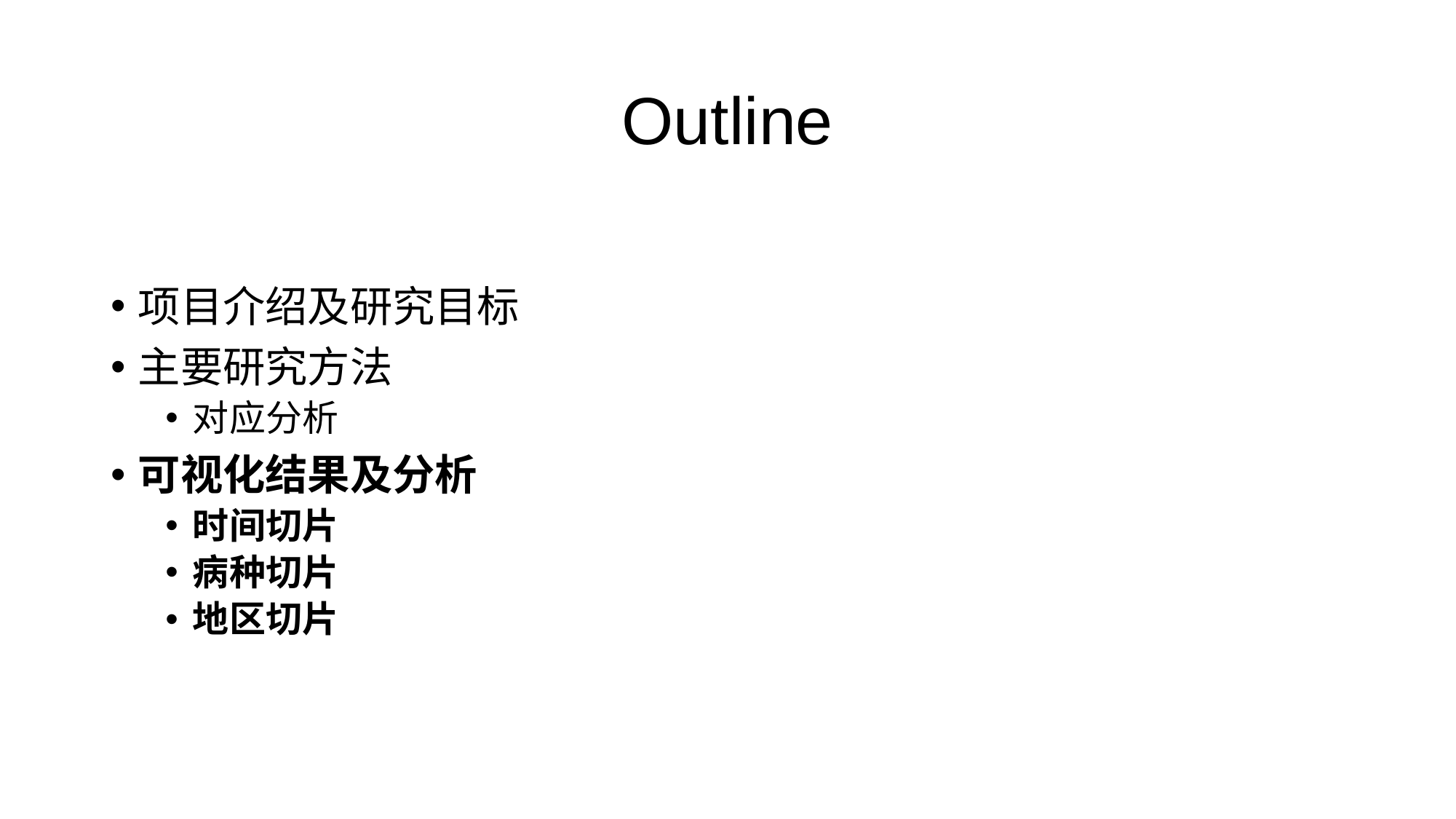

# Outline
项目介绍及研究目标
主要研究方法
对应分析
可视化结果及分析
时间切片
病种切片
地区切片